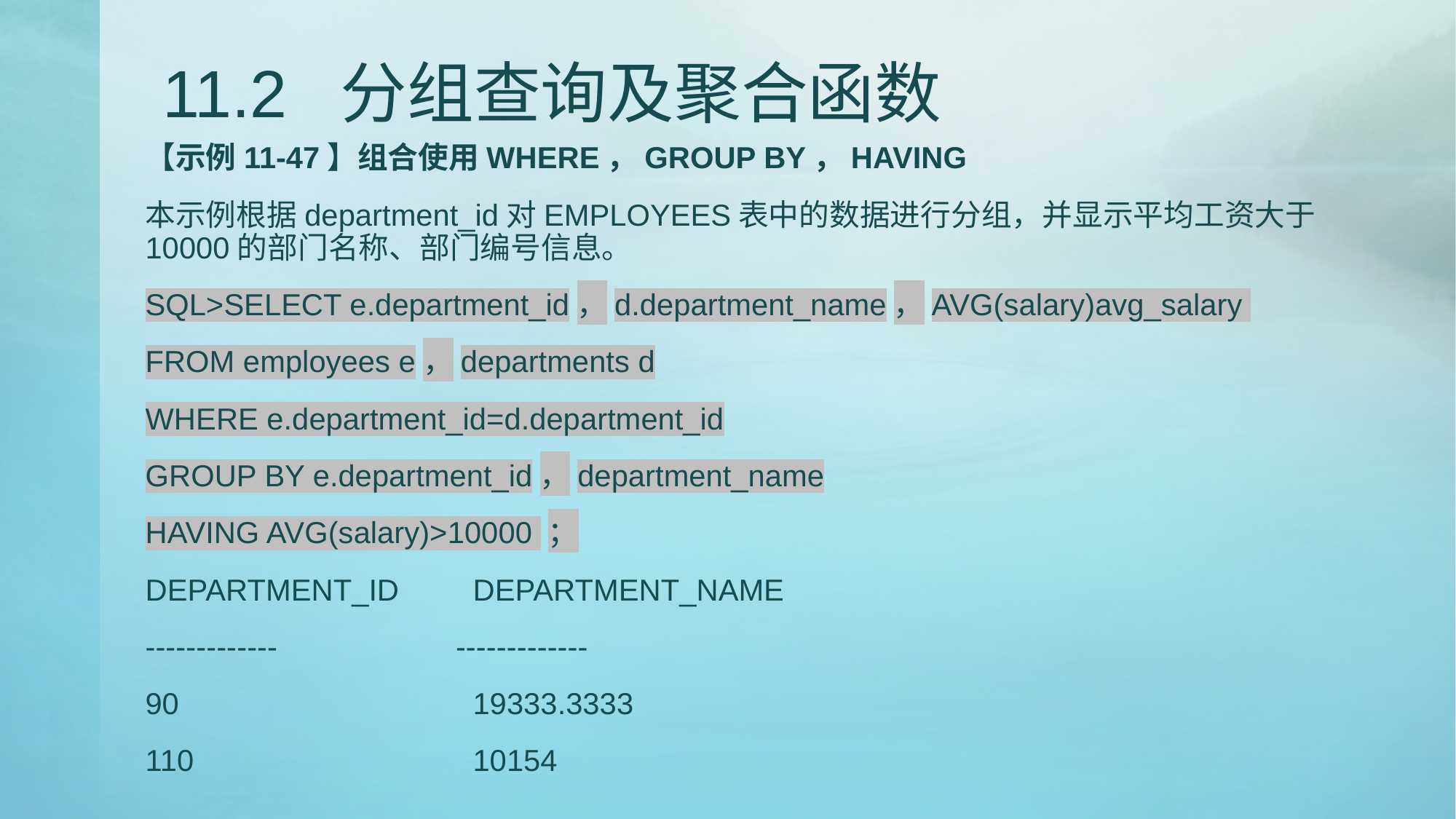

# 11.2  分组查询及聚合函数
【示例11-47】组合使用WHERE，GROUP BY，HAVING
本示例根据department_id对EMPLOYEES表中的数据进行分组，并显示平均工资大于10000的部门名称、部门编号信息。
SQL>SELECT e.department_id，d.department_name，AVG(salary)avg_salary
FROM employees e，departments d
WHERE e.department_id=d.department_id
GROUP BY e.department_id，department_name
HAVING AVG(salary)>10000 ；
DEPARTMENT_ID	DEPARTMENT_NAME
-------------	           -------------
90			19333.3333
110			10154